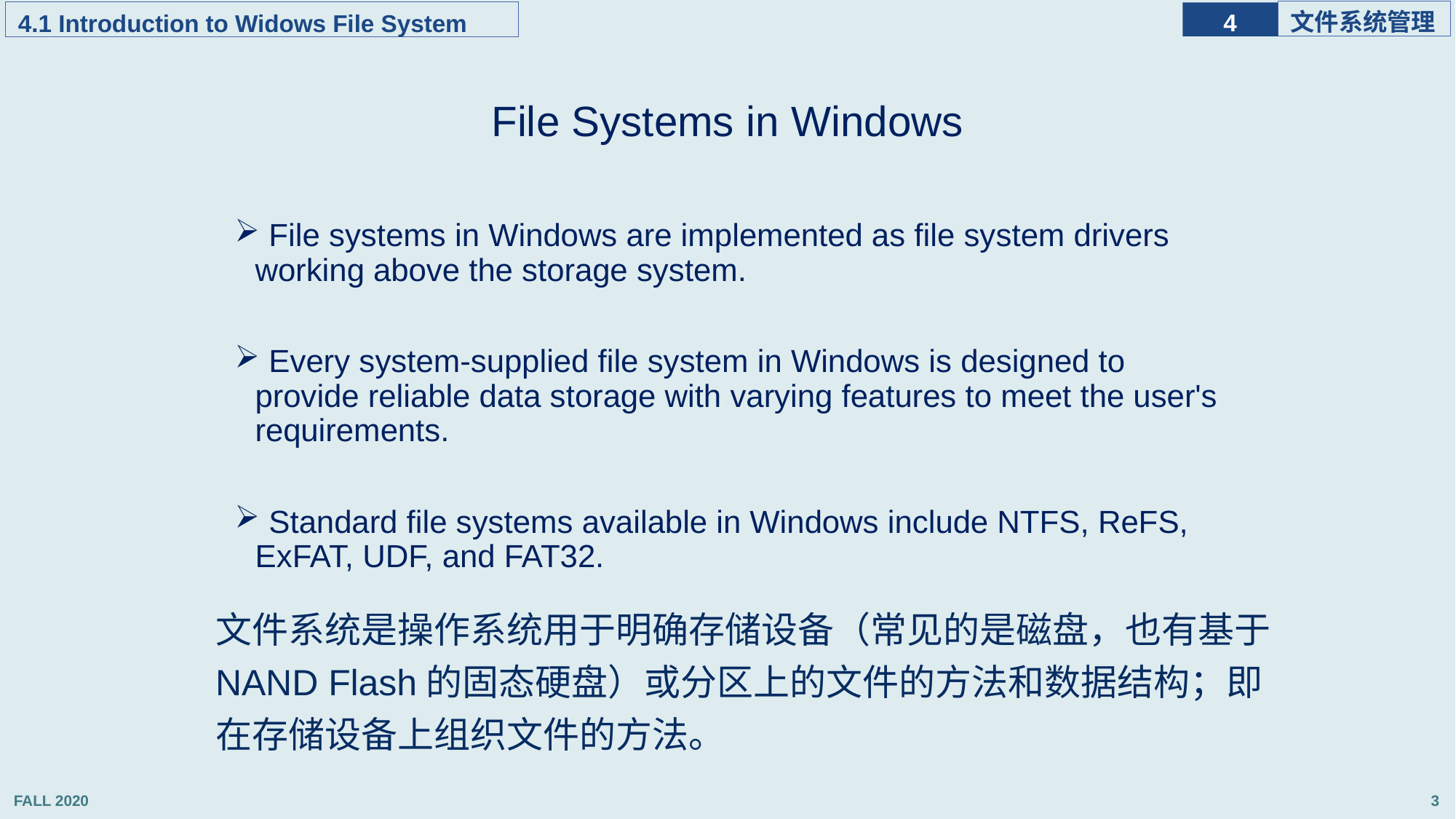

File Systems in Windows
 File systems in Windows are implemented as file system drivers working above the storage system.

 Every system-supplied file system in Windows is designed to provide reliable data storage with varying features to meet the user's requirements.

 Standard file systems available in Windows include NTFS, ReFS, ExFAT, UDF, and FAT32.
文件系统是操作系统用于明确存储设备（常见的是磁盘，也有基于NAND Flash的固态硬盘）或分区上的文件的方法和数据结构；即在存储设备上组织文件的方法。